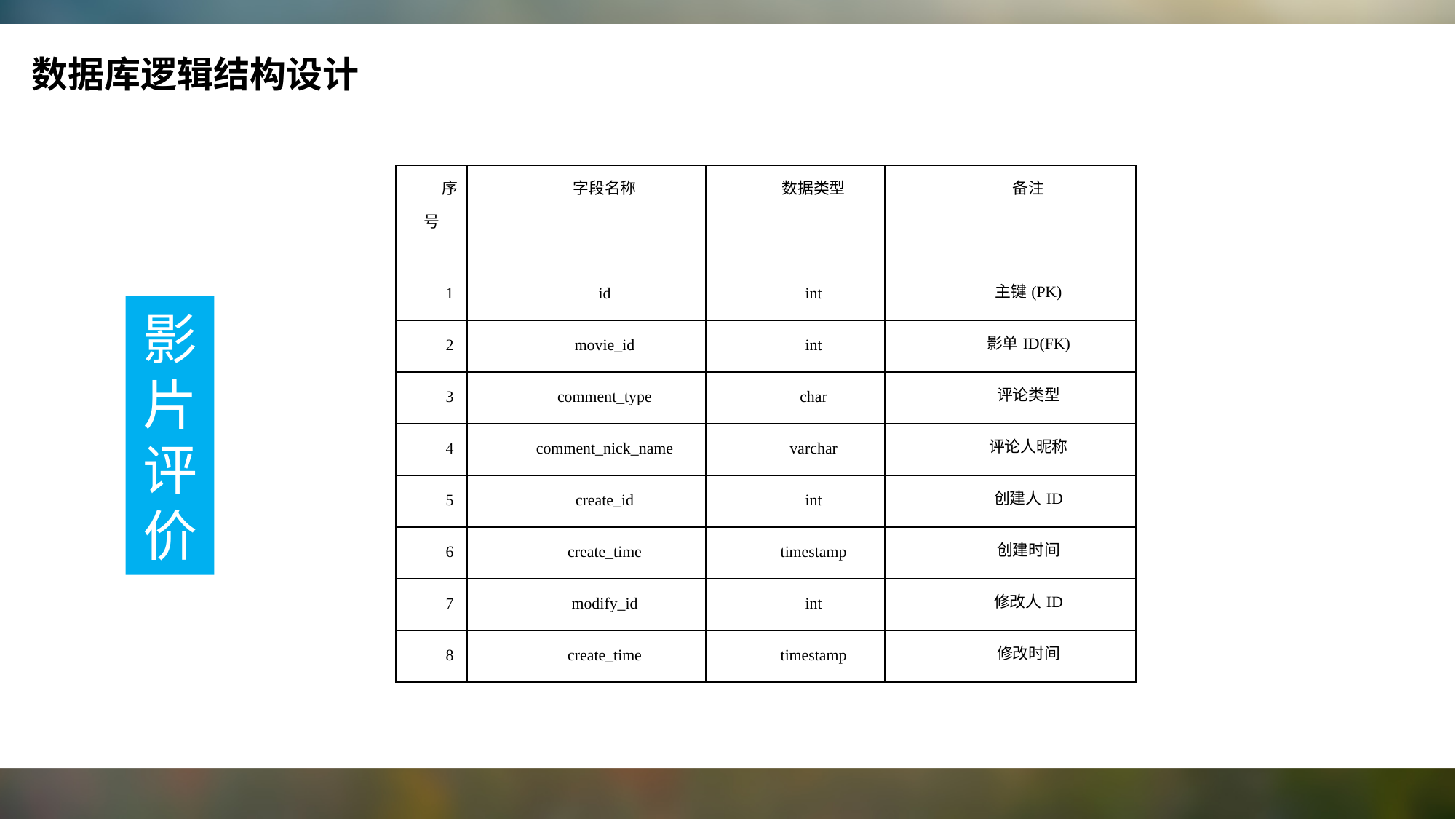

数据库逻辑结构设计
| 序号 | 字段名称 | 数据类型 | 备注 |
| --- | --- | --- | --- |
| 1 | id | int | 主键(PK) |
| 2 | movie\_id | int | 影单ID(FK) |
| 3 | comment\_type | char | 评论类型 |
| 4 | comment\_nick\_name | varchar | 评论人昵称 |
| 5 | create\_id | int | 创建人ID |
| 6 | create\_time | timestamp | 创建时间 |
| 7 | modify\_id | int | 修改人ID |
| 8 | create\_time | timestamp | 修改时间 |

影片评价